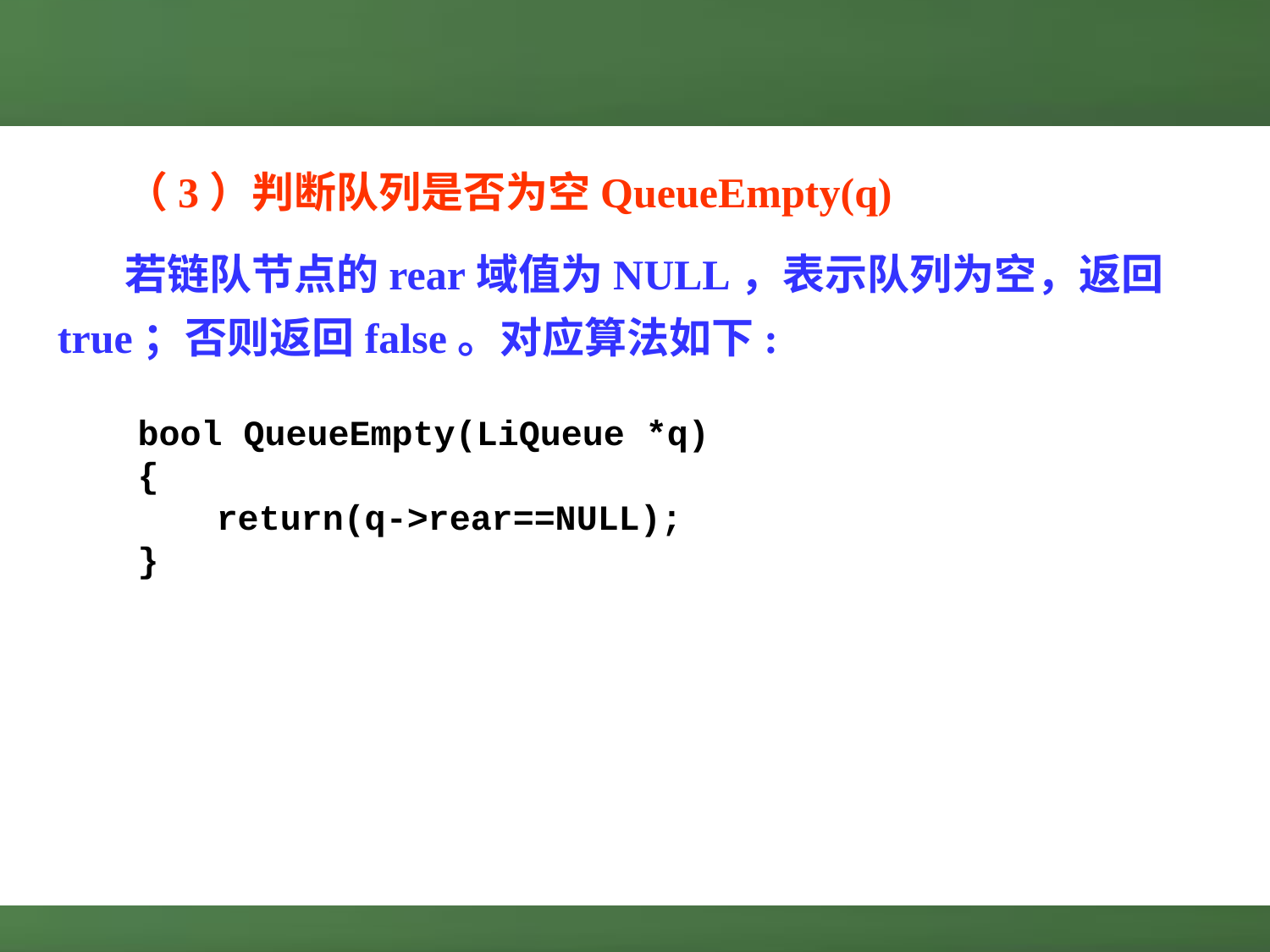

（3）判断队列是否为空QueueEmpty(q)
      若链队节点的rear域值为NULL，表示队列为空，返回true；否则返回false。对应算法如下:
bool QueueEmpty(LiQueue *q)
{
　　return(q->rear==NULL);
}